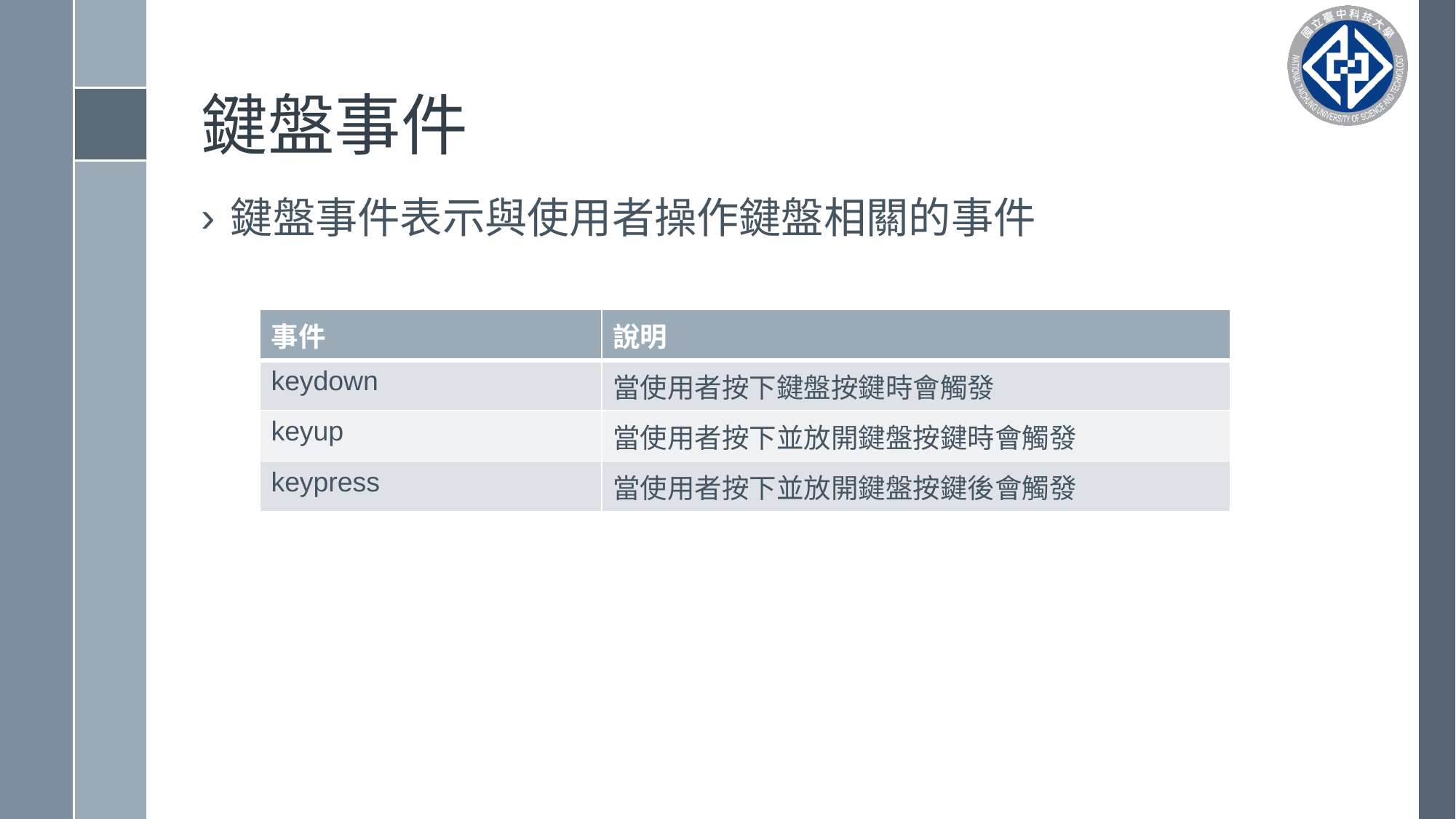

# 鍵盤事件
鍵盤事件表示與使用者操作鍵盤相關的事件
| 事件 | 說明 |
| --- | --- |
| keydown | 當使用者按下鍵盤按鍵時會觸發 |
| keyup | 當使用者按下並放開鍵盤按鍵時會觸發 |
| keypress | 當使用者按下並放開鍵盤按鍵後會觸發 |